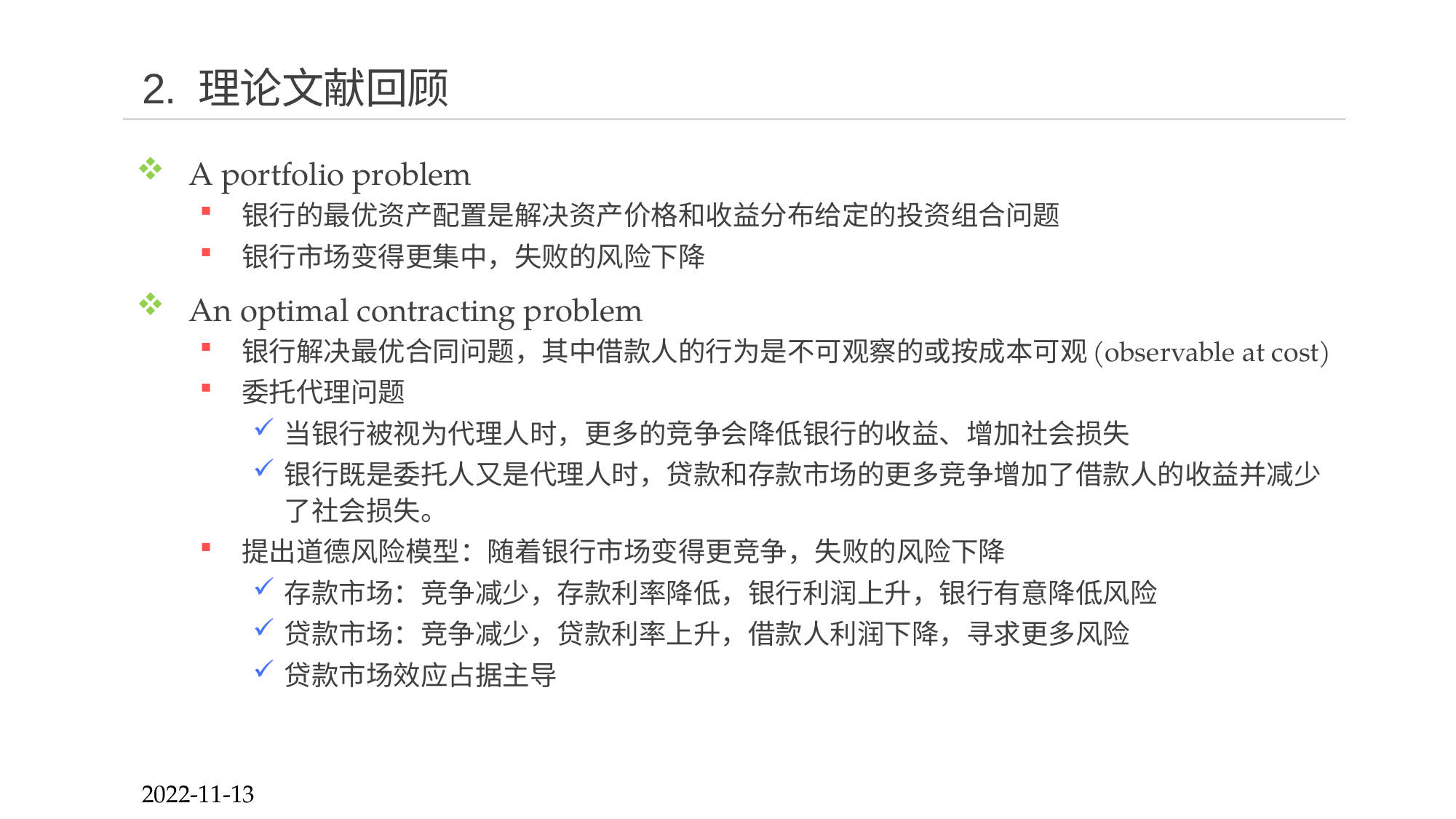

# 2. 理论文献回顾
A portfolio problem
银行的最优资产配置是解决资产价格和收益分布给定的投资组合问题
银行市场变得更集中，失败的风险下降
An optimal contracting problem
银行解决最优合同问题，其中借款人的行为是不可观察的或按成本可观(observable at cost)
委托代理问题
当银行被视为代理人时，更多的竞争会降低银行的收益、增加社会损失
银行既是委托人又是代理人时，贷款和存款市场的更多竞争增加了借款人的收益并减少了社会损失。
提出道德风险模型：随着银行市场变得更竞争，失败的风险下降
存款市场：竞争减少，存款利率降低，银行利润上升，银行有意降低风险
贷款市场：竞争减少，贷款利率上升，借款人利润下降，寻求更多风险
贷款市场效应占据主导
2022-11-13